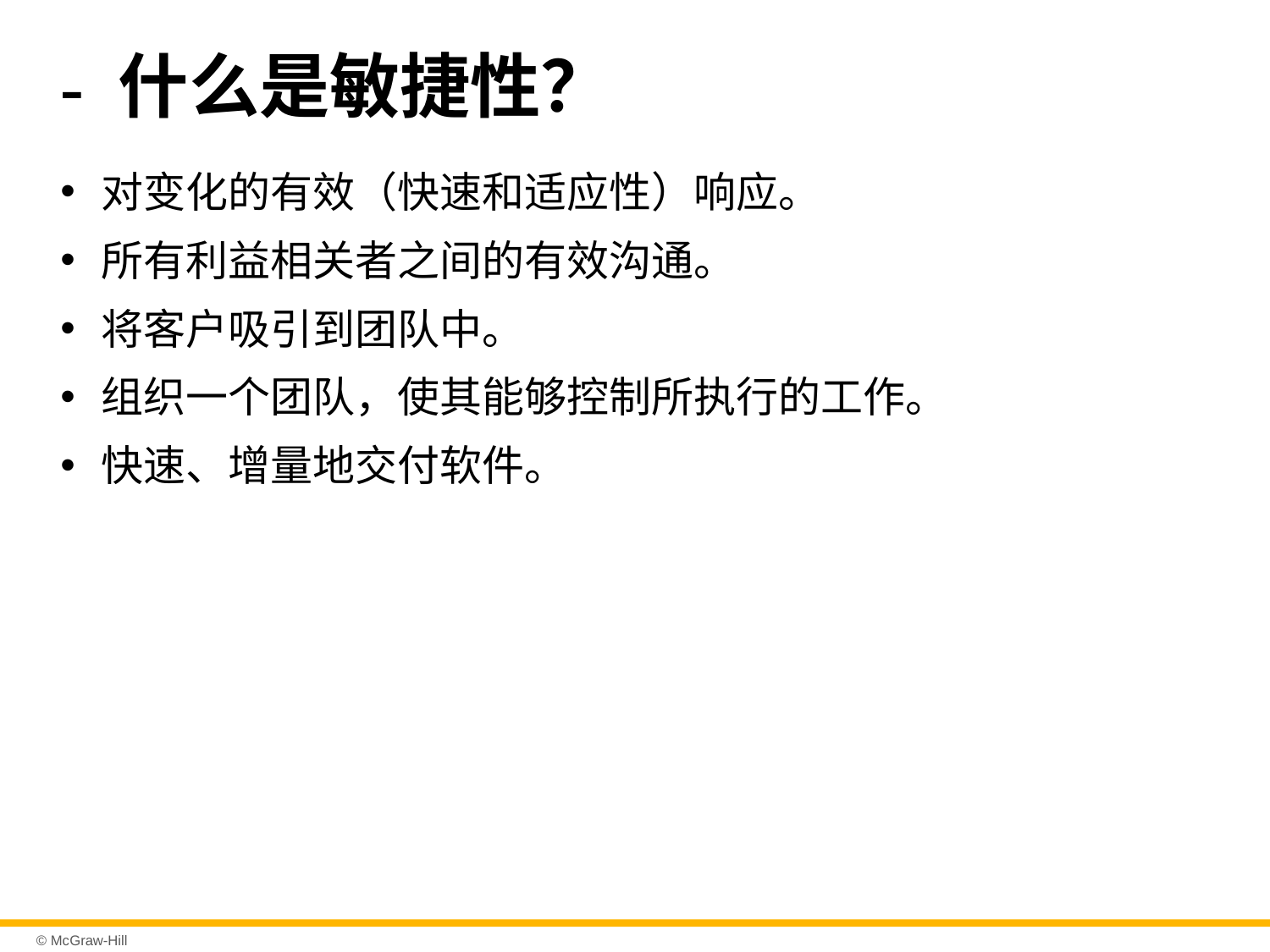

# - 什么是敏捷性？
对变化的有效（快速和适应性）响应。
所有利益相关者之间的有效沟通。
将客户吸引到团队中。
组织一个团队，使其能够控制所执行的工作。
快速、增量地交付软件。
2